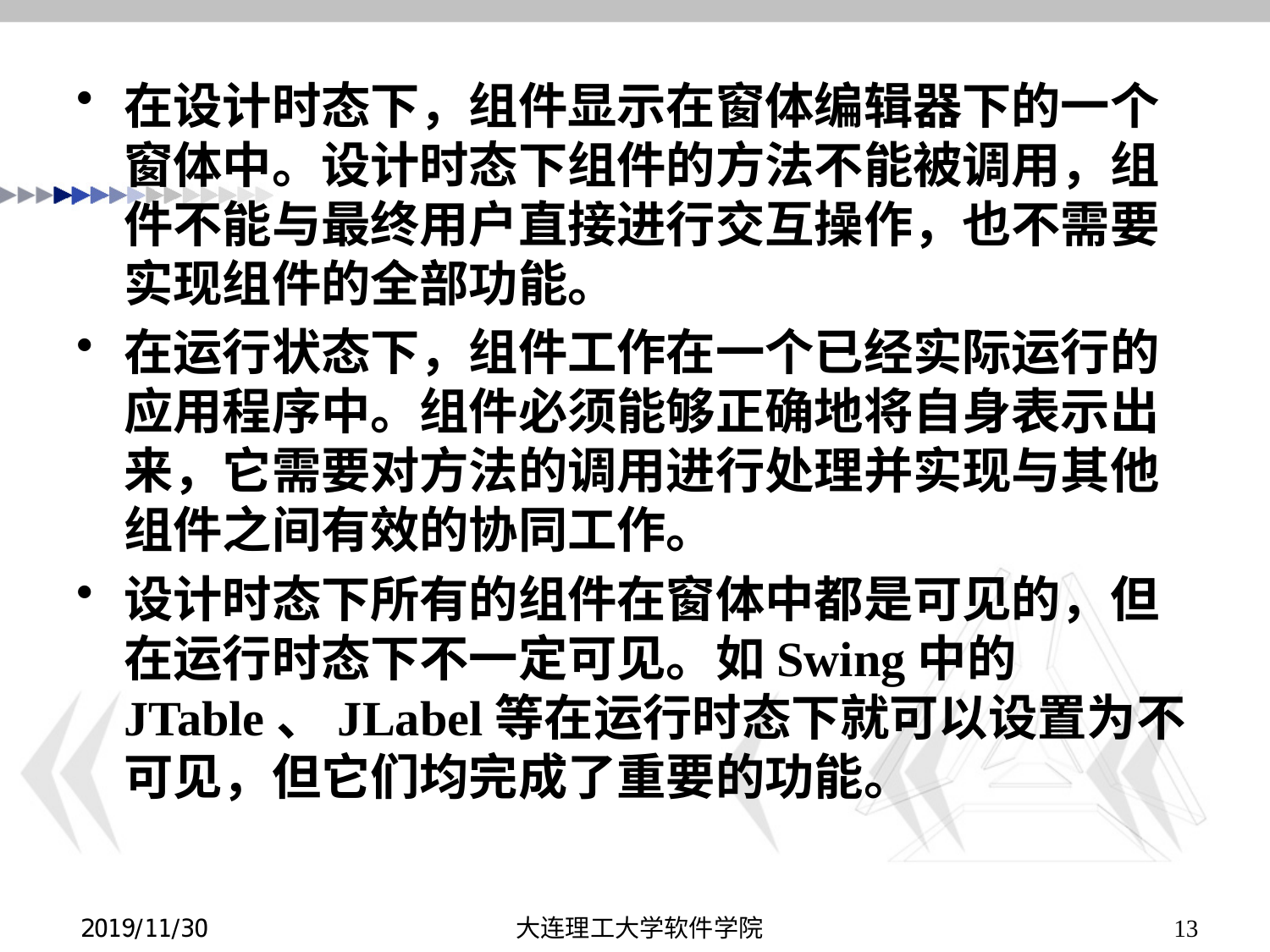

# 在设计时态下，组件显示在窗体编辑器下的一个窗体中。设计时态下组件的方法不能被调用，组件不能与最终用户直接进行交互操作，也不需要实现组件的全部功能。
在运行状态下，组件工作在一个已经实际运行的应用程序中。组件必须能够正确地将自身表示出来，它需要对方法的调用进行处理并实现与其他组件之间有效的协同工作。
设计时态下所有的组件在窗体中都是可见的，但在运行时态下不一定可见。如Swing中的JTable、JLabel等在运行时态下就可以设置为不可见，但它们均完成了重要的功能。

2019/11/30
大连理工大学软件学院
13